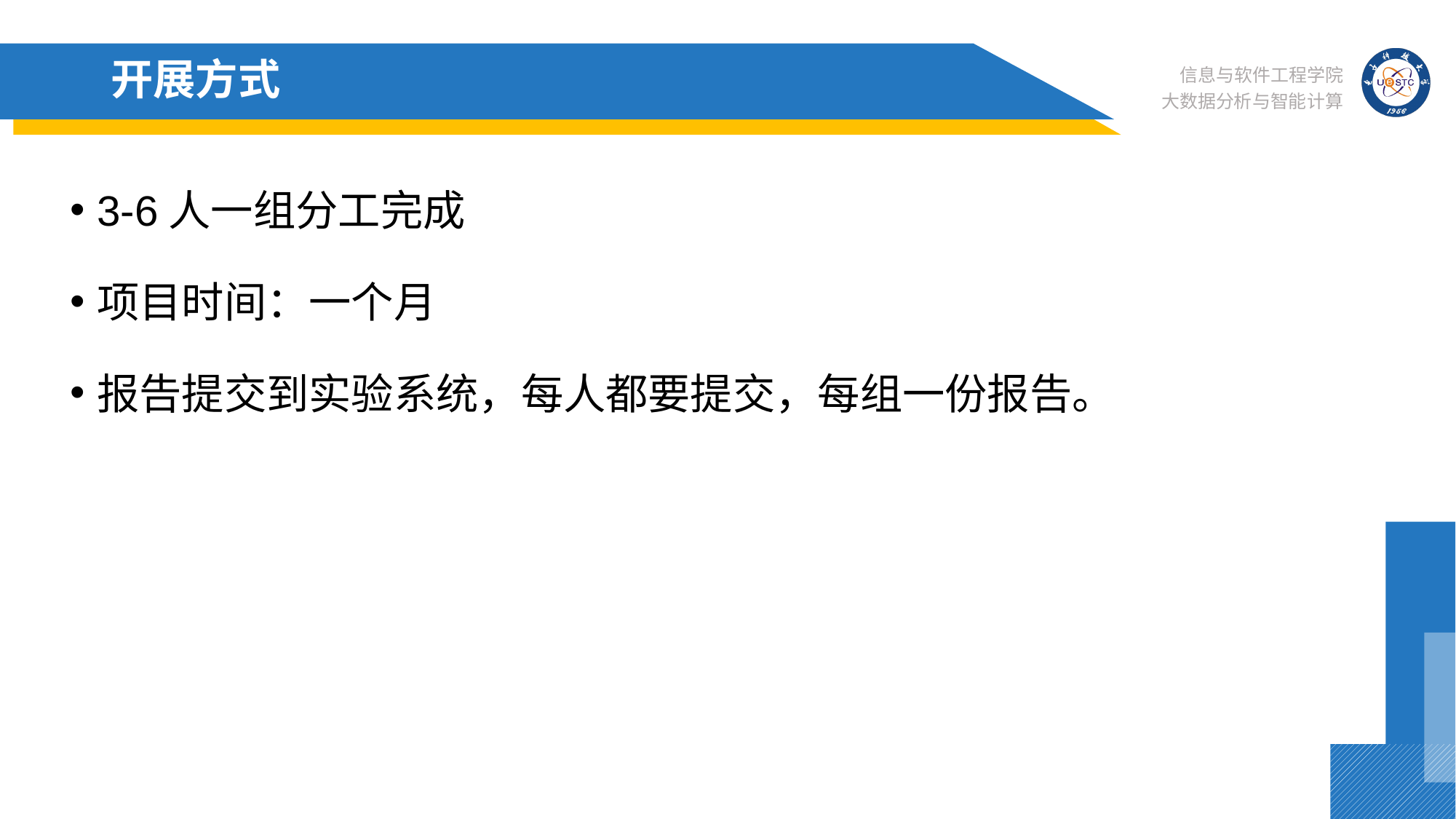

# 开展方式
3-6人一组分工完成
项目时间：一个月
报告提交到实验系统，每人都要提交，每组一份报告。